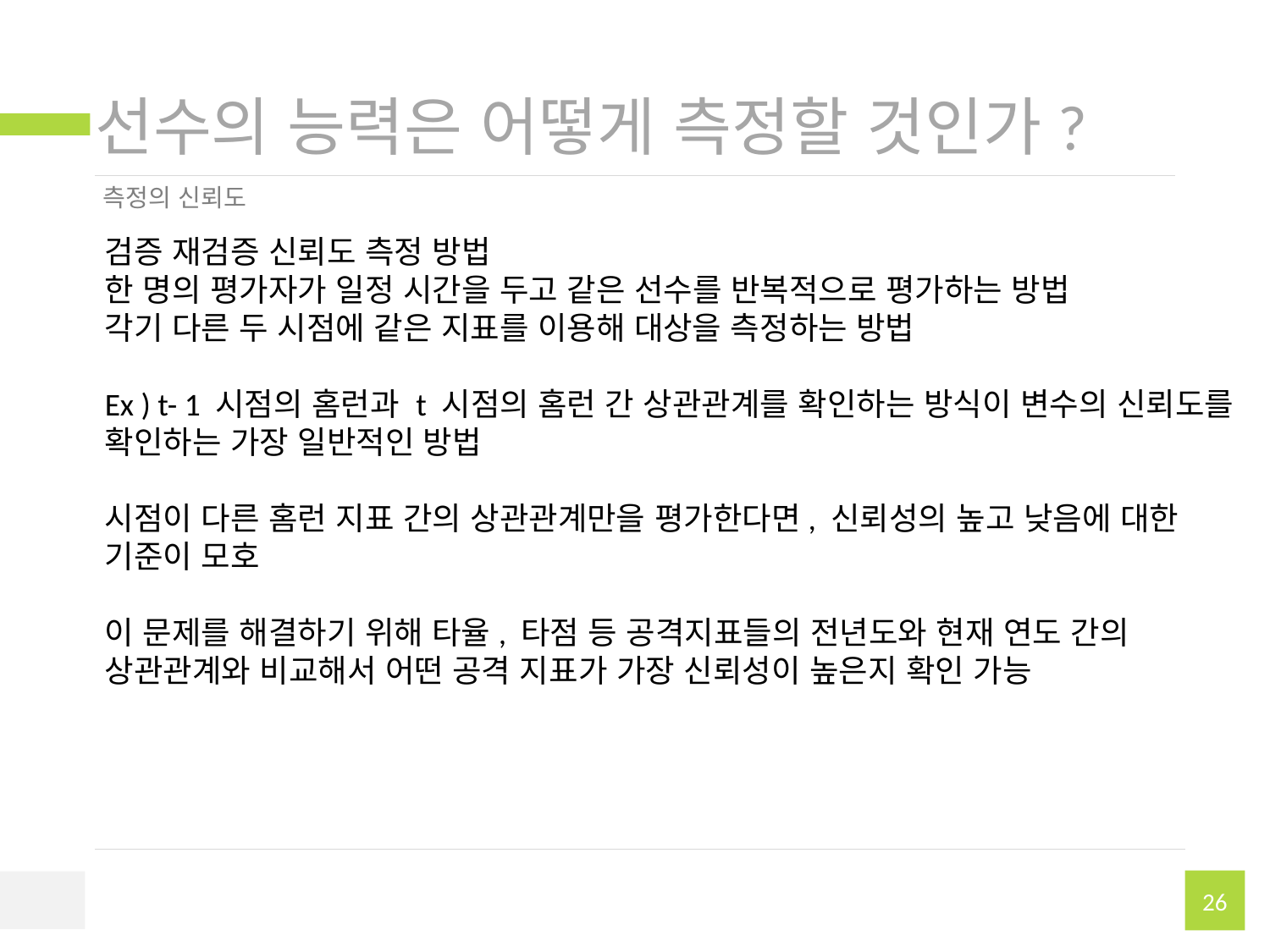

# 선수의 능력은 어떻게 측정할 것인가?
측정의 신뢰도
검증 재검증 신뢰도 측정 방법
한 명의 평가자가 일정 시간을 두고 같은 선수를 반복적으로 평가하는 방법
각기 다른 두 시점에 같은 지표를 이용해 대상을 측정하는 방법

Ex ) t- 1 시점의 홈런과 t 시점의 홈런 간 상관관계를 확인하는 방식이 변수의 신뢰도를
확인하는 가장 일반적인 방법

시점이 다른 홈런 지표 간의 상관관계만을 평가한다면, 신뢰성의 높고 낮음에 대한
기준이 모호

이 문제를 해결하기 위해 타율, 타점 등 공격지표들의 전년도와 현재 연도 간의
상관관계와 비교해서 어떤 공격 지표가 가장 신뢰성이 높은지 확인 가능